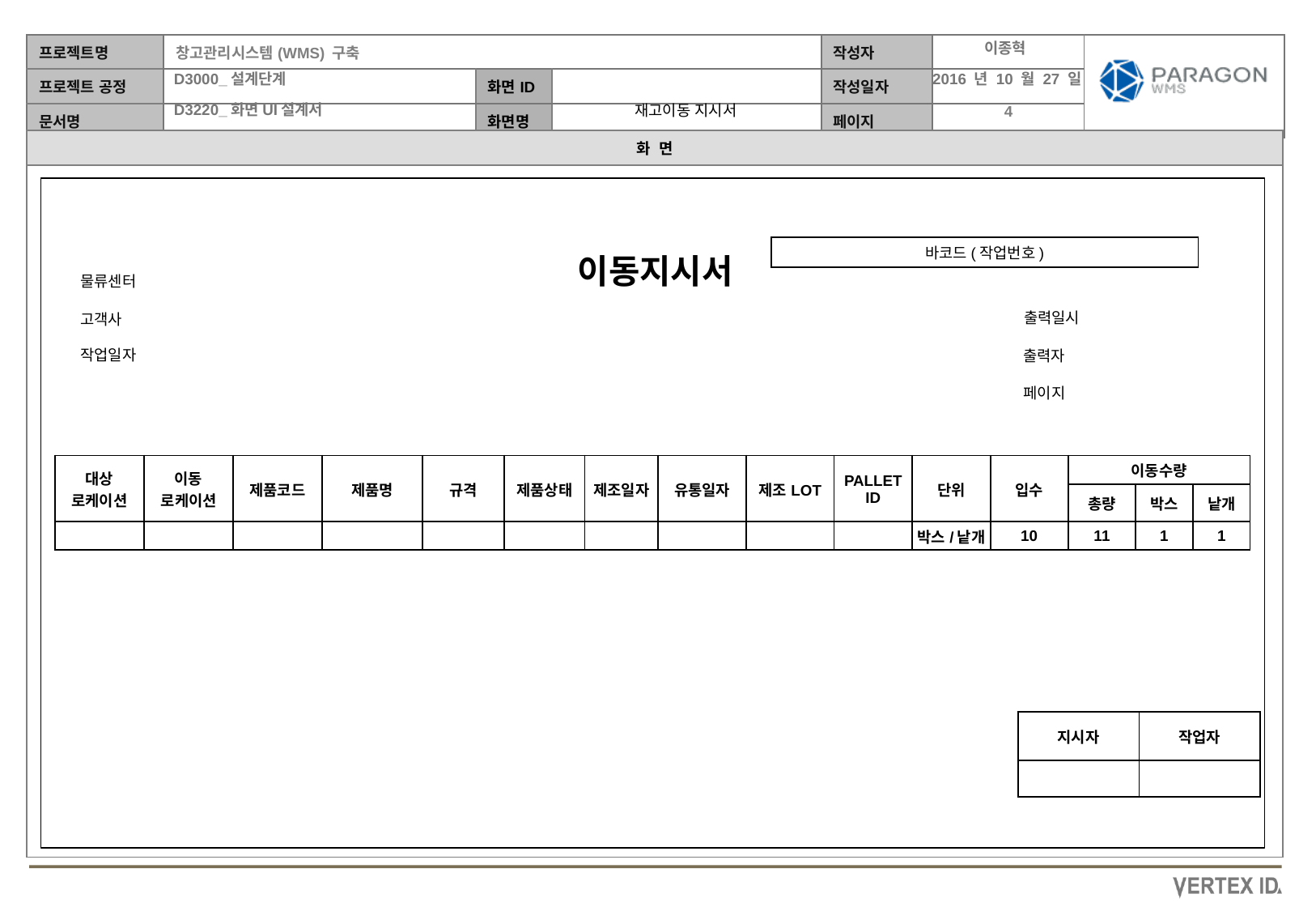

이종혁
2016 년 10 월 27 일
재고이동 지시서

바코드(작업번호)
이동지시서
물류센터
출력일시
고객사
작업일자
출력자
페이지
| 대상 로케이션 | 이동 로케이션 | 제품코드 | 제품명 | 규격 | 제품상태 | 제조일자 | 유통일자 | 제조LOT | PALLET ID | 단위 | 입수 | 이동수량 |  |  |
| --- | --- | --- | --- | --- | --- | --- | --- | --- | --- | --- | --- | --- | --- | --- |
|  |  |  |  |  |  |  |  |  |  |  |  | 총량 | 박스 | 낱개 |
|  |  |  |  |  |  |  |  |  |  | 박스/낱개 | 10 | 11 | 1 | 1 |
| 지시자 | 작업자 |
| --- | --- |
|  |  |